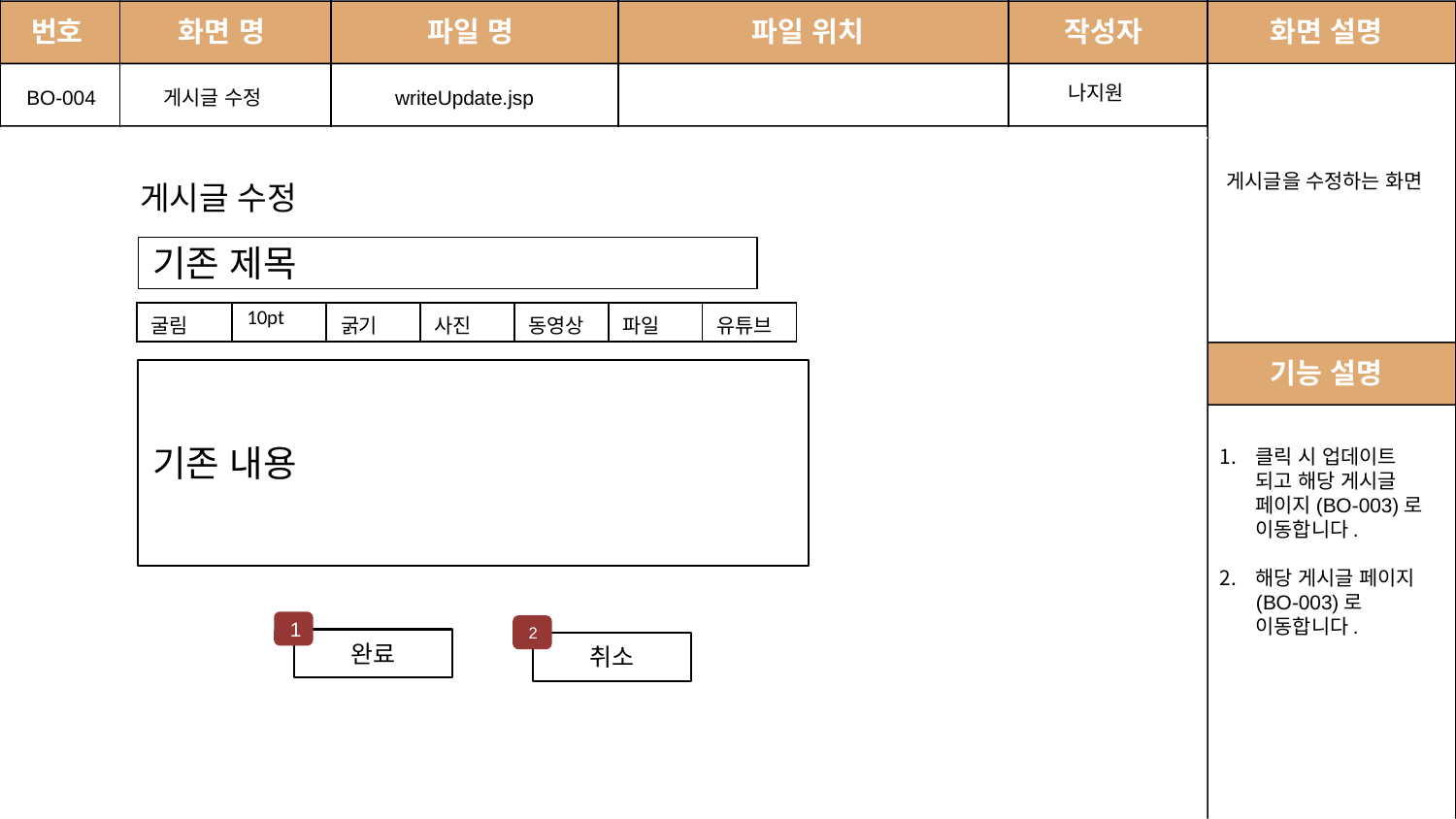

번호
화면 명
파일 명
# 파일 위치
작성자
화면 설명
나지원
게시글 수정
writeUpdate.jsp
BO-004
2
2

게시글을 수정하는 화면
게시글 수정
기존 제목
| 굴림 | 10pt | 굵기 | 사진 | 동영상 | 파일 | 유튜브 |
| --- | --- | --- | --- | --- | --- | --- |
기능 설명
기존 내용

클릭 시 업데이트 되고 해당 게시글 페이지(BO-003)로 이동합니다.

해당 게시글 페이지(BO-003)로 이동합니다.

1
2
완료
취소